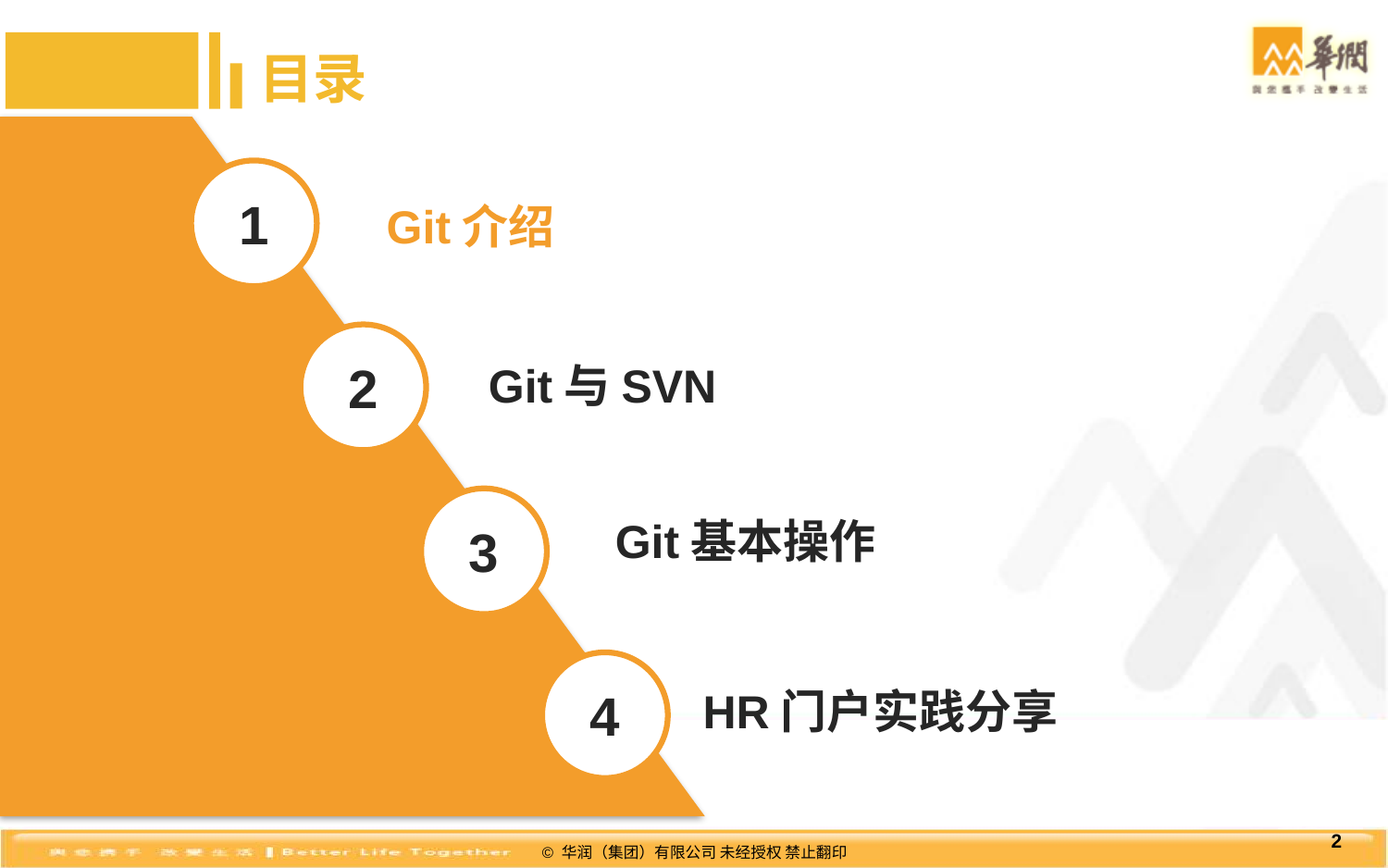

目录

1
Git介绍

2
Git与SVN

3
Git基本操作

4
HR门户实践分享
2